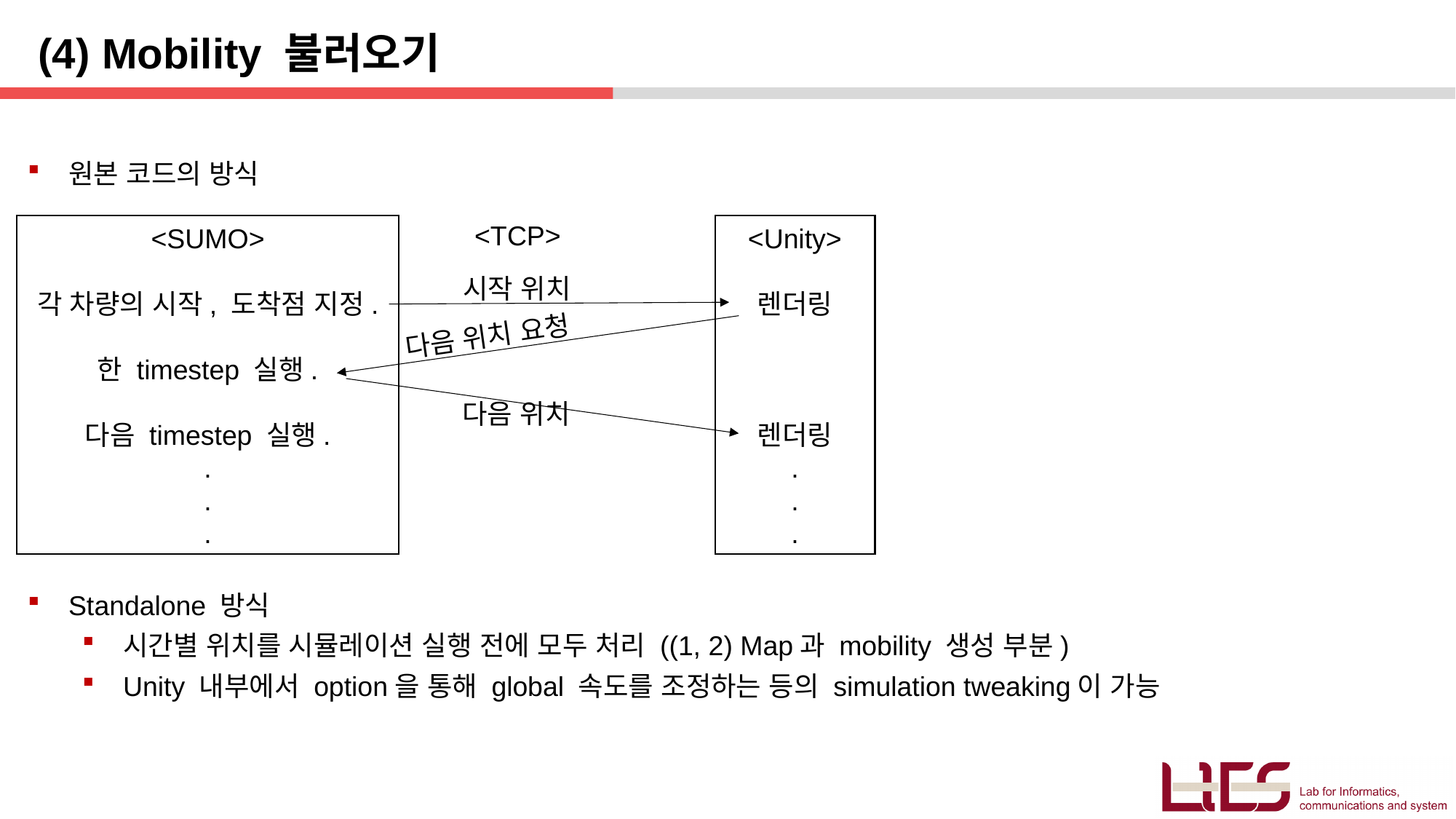

(4) Mobility 불러오기
원본 코드의 방식

Standalone 방식
시간별 위치를 시뮬레이션 실행 전에 모두 처리 ((1, 2) Map과 mobility 생성 부분)
Unity 내부에서 option을 통해 global 속도를 조정하는 등의 simulation tweaking이 가능

<TCP>
<SUMO>

각 차량의 시작, 도착점 지정.

한 timestep 실행.

다음 timestep 실행.
.
.
.
<Unity>

렌더링

렌더링
.
.
.
시작 위치
다음 위치 요청
다음 위치